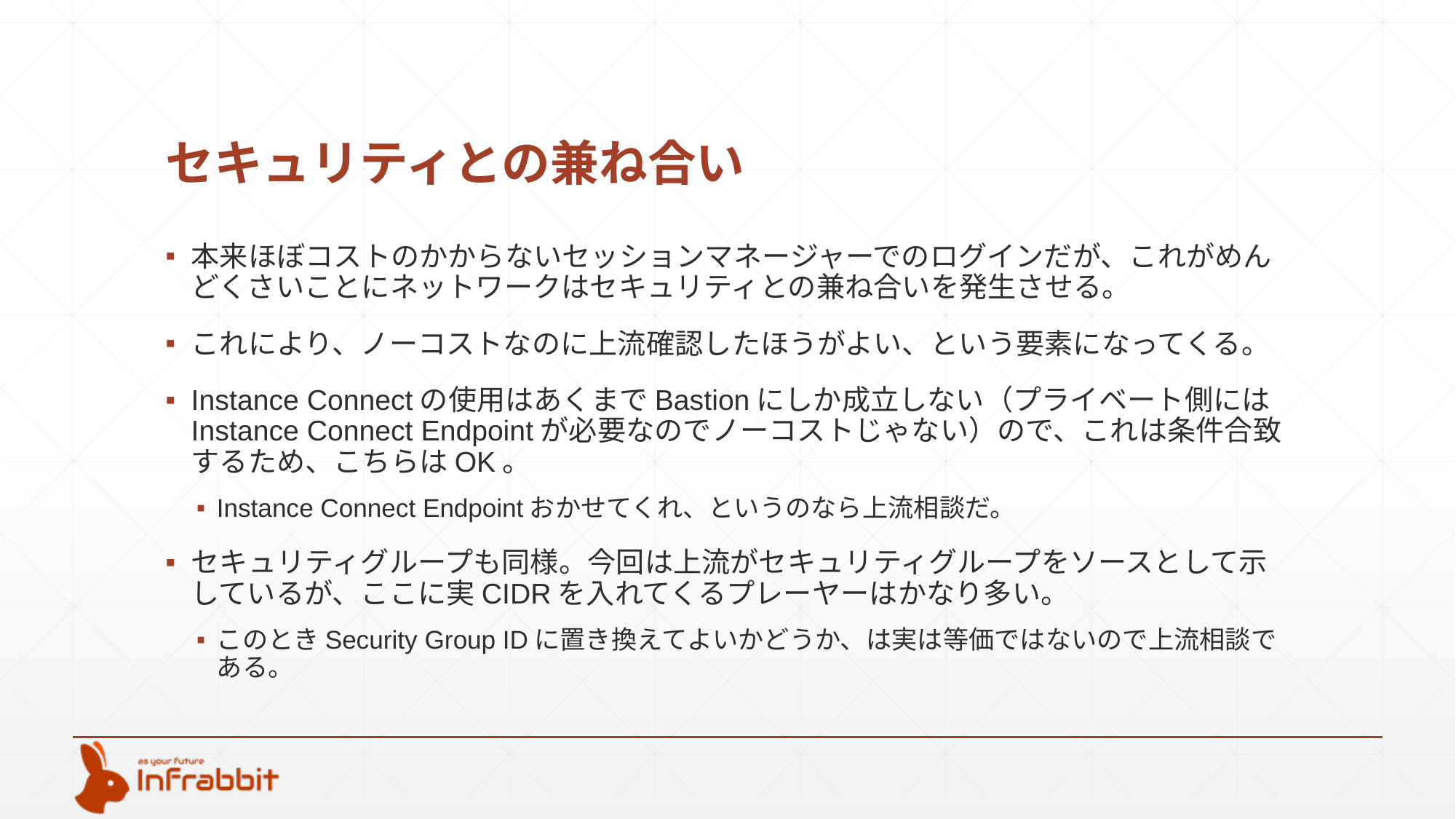

# セキュリティとの兼ね合い
本来ほぼコストのかからないセッションマネージャーでのログインだが、これがめんどくさいことにネットワークはセキュリティとの兼ね合いを発生させる。
これにより、ノーコストなのに上流確認したほうがよい、という要素になってくる。
Instance Connectの使用はあくまでBastionにしか成立しない（プライベート側にはInstance Connect Endpointが必要なのでノーコストじゃない）ので、これは条件合致するため、こちらはOK。
Instance Connect Endpointおかせてくれ、というのなら上流相談だ。
セキュリティグループも同様。今回は上流がセキュリティグループをソースとして示しているが、ここに実CIDRを入れてくるプレーヤーはかなり多い。
このときSecurity Group IDに置き換えてよいかどうか、は実は等価ではないので上流相談である。